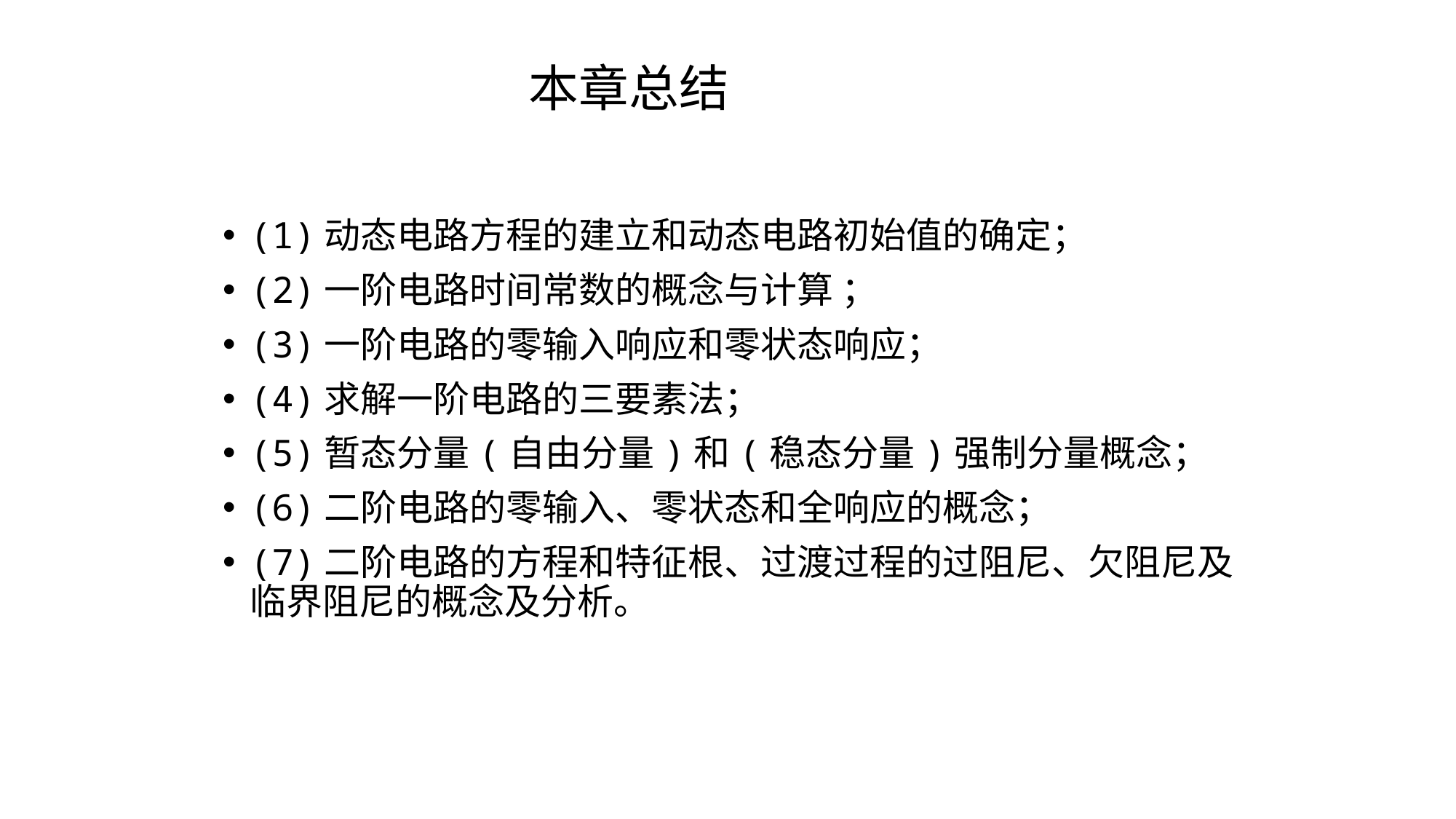

# 本章总结
(1)动态电路方程的建立和动态电路初始值的确定；
(2)一阶电路时间常数的概念与计算 ；
(3)一阶电路的零输入响应和零状态响应；
(4)求解一阶电路的三要素法；
(5)暂态分量(自由分量)和(稳态分量)强制分量概念；
(6)二阶电路的零输入、零状态和全响应的概念；
(7)二阶电路的方程和特征根、过渡过程的过阻尼、欠阻尼及临界阻尼的概念及分析。